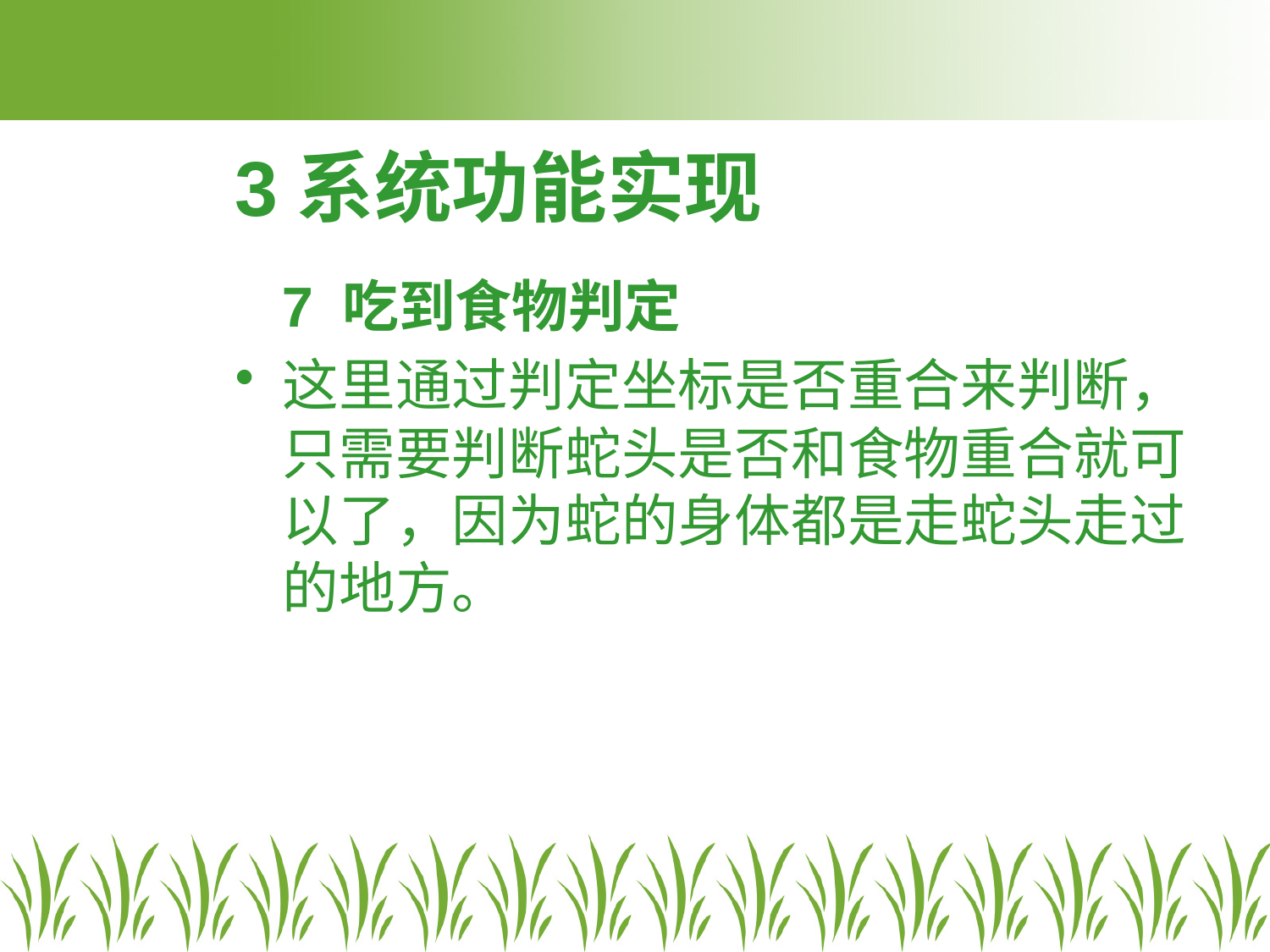

# 3系统功能实现
   7 吃到食物判定
这里通过判定坐标是否重合来判断，只需要判断蛇头是否和食物重合就可以了，因为蛇的身体都是走蛇头走过的地方。